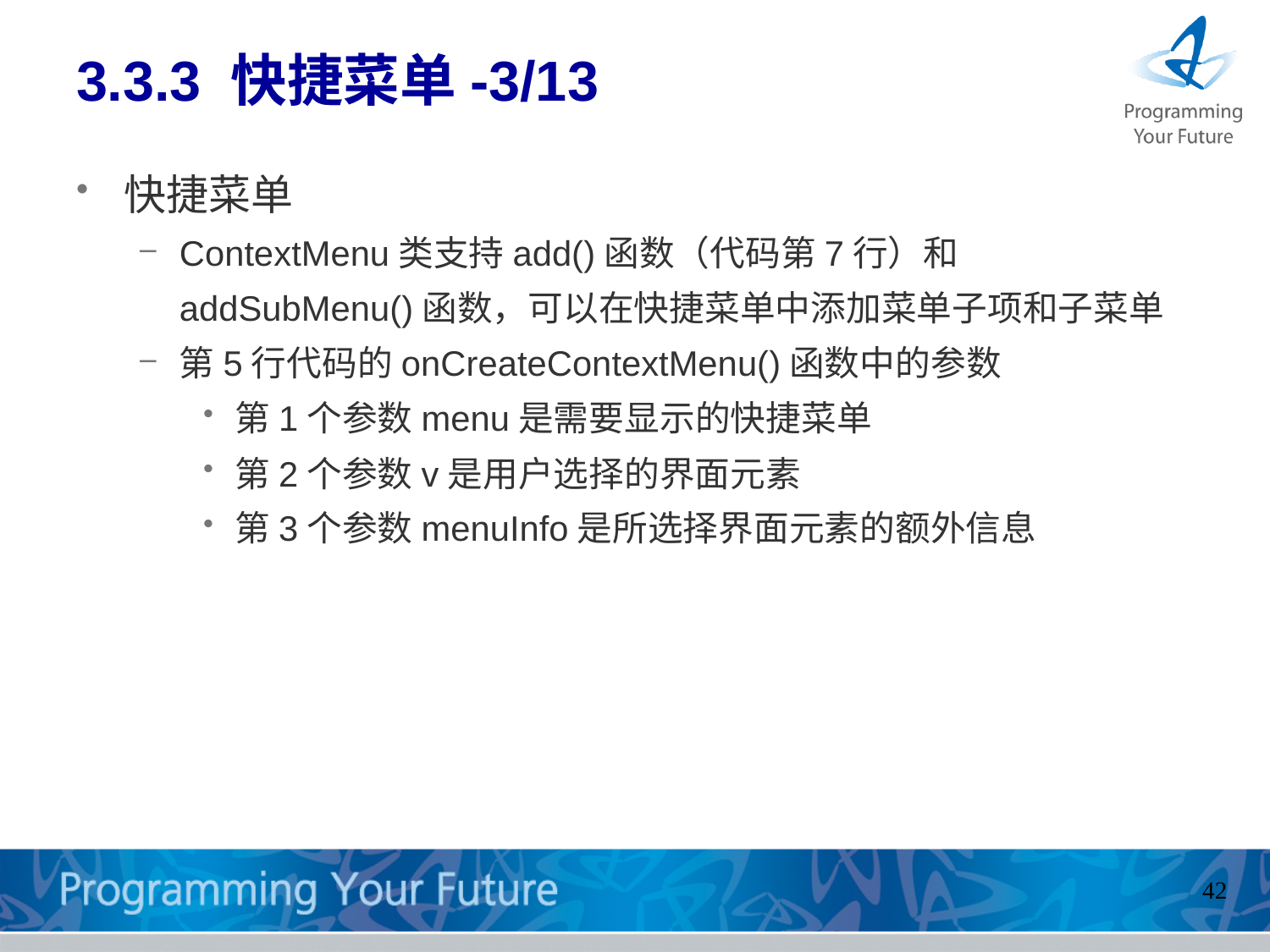

# 3.3.3 快捷菜单-3/13
快捷菜单
ContextMenu类支持add()函数（代码第7行）和addSubMenu()函数，可以在快捷菜单中添加菜单子项和子菜单
第5行代码的onCreateContextMenu()函数中的参数
第1个参数menu是需要显示的快捷菜单
第2个参数v是用户选择的界面元素
第3个参数menuInfo是所选择界面元素的额外信息